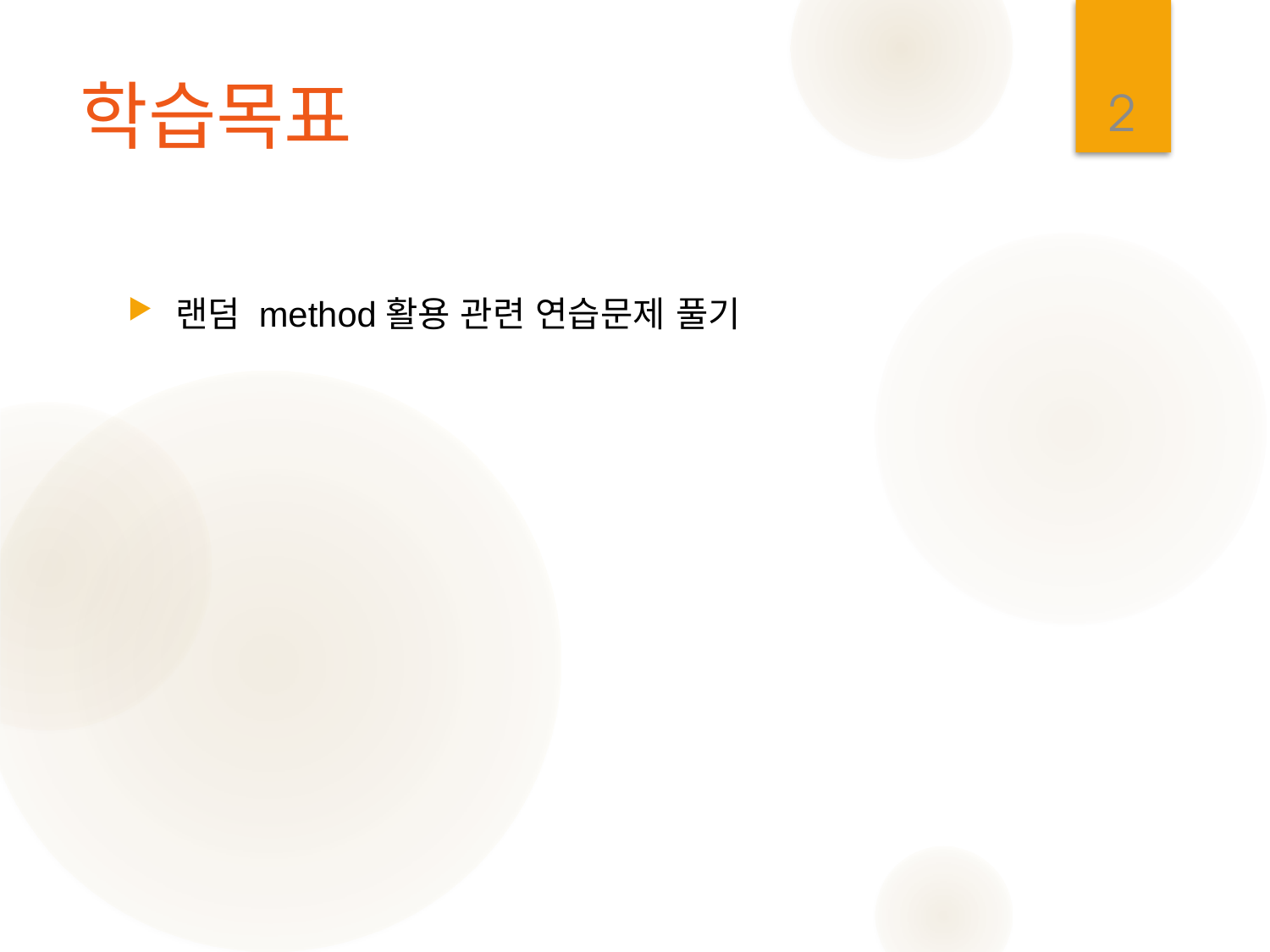

2
# 학습목표
랜덤 method활용 관련 연습문제 풀기